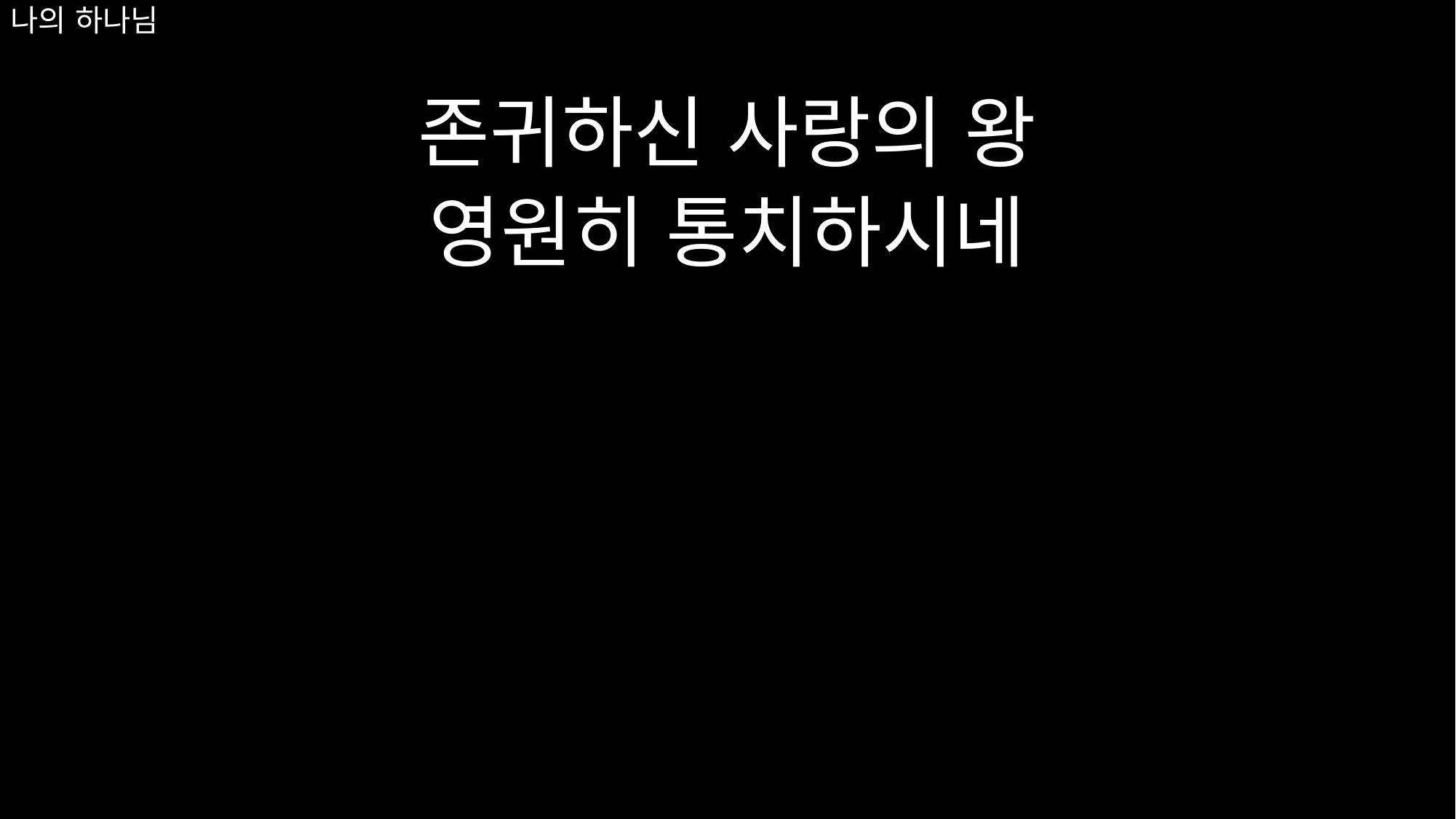

# 나의 하나님
존귀하신 사랑의 왕
영원히 통치하시네